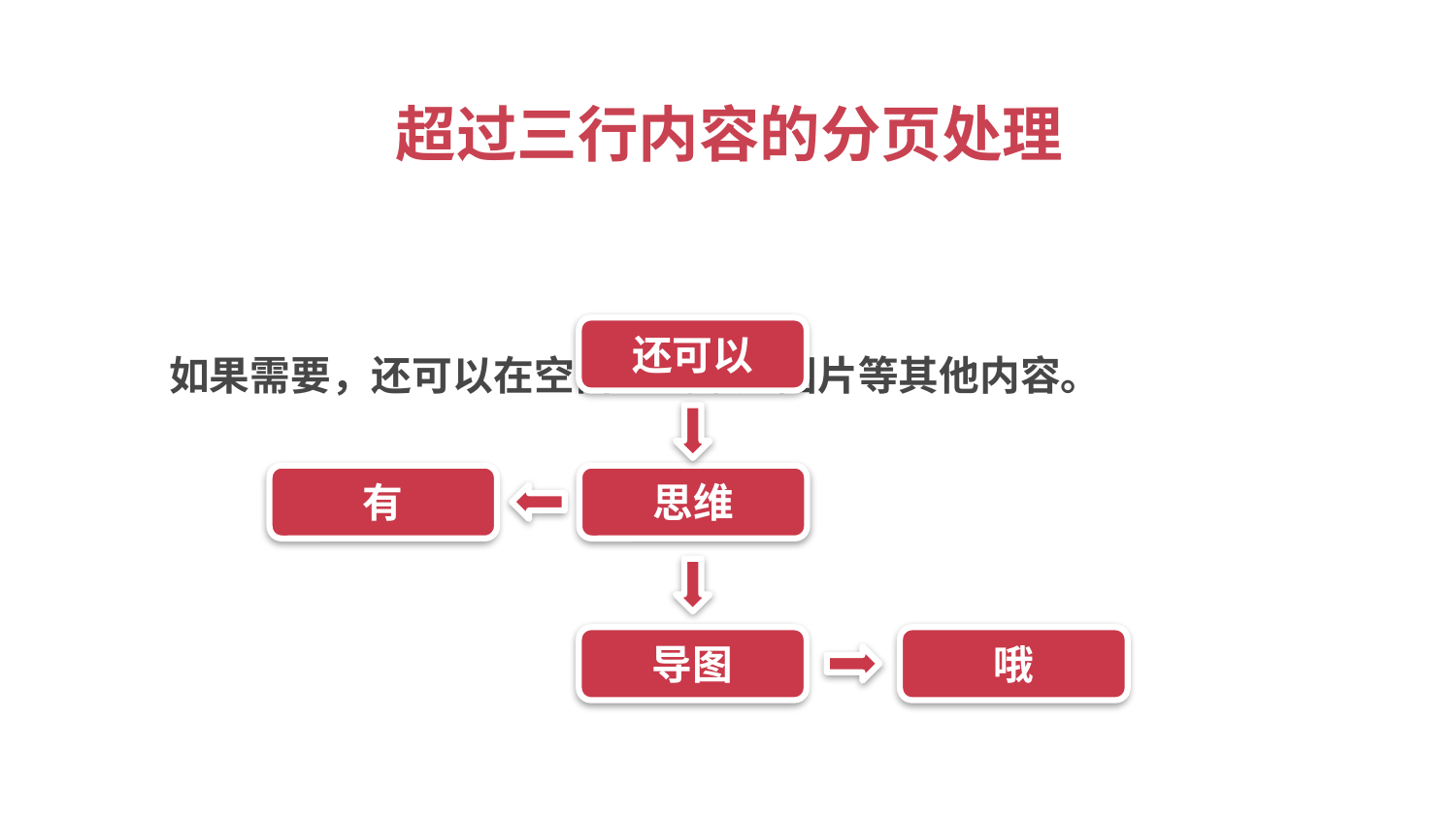

超过三行内容的分页处理
还可以
如果需要，还可以在空白区域添加图片等其他内容。

有
思维

导图
哦